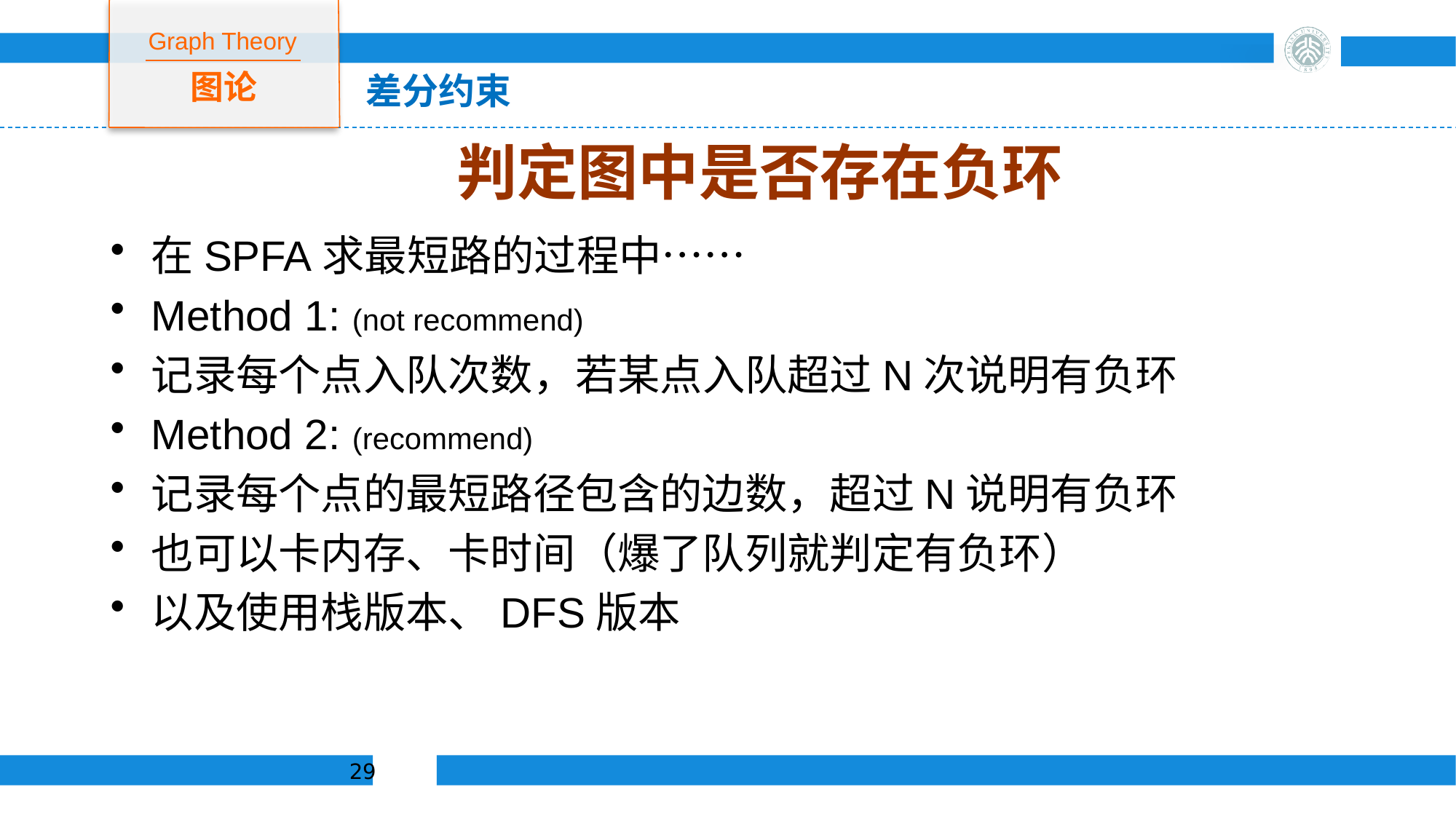

Graph Theory
图论
差分约束
# 判定图中是否存在负环
在SPFA求最短路的过程中……
Method 1: (not recommend)
记录每个点入队次数，若某点入队超过N次说明有负环
Method 2: (recommend)
记录每个点的最短路径包含的边数，超过N说明有负环
也可以卡内存、卡时间（爆了队列就判定有负环）
以及使用栈版本、DFS版本